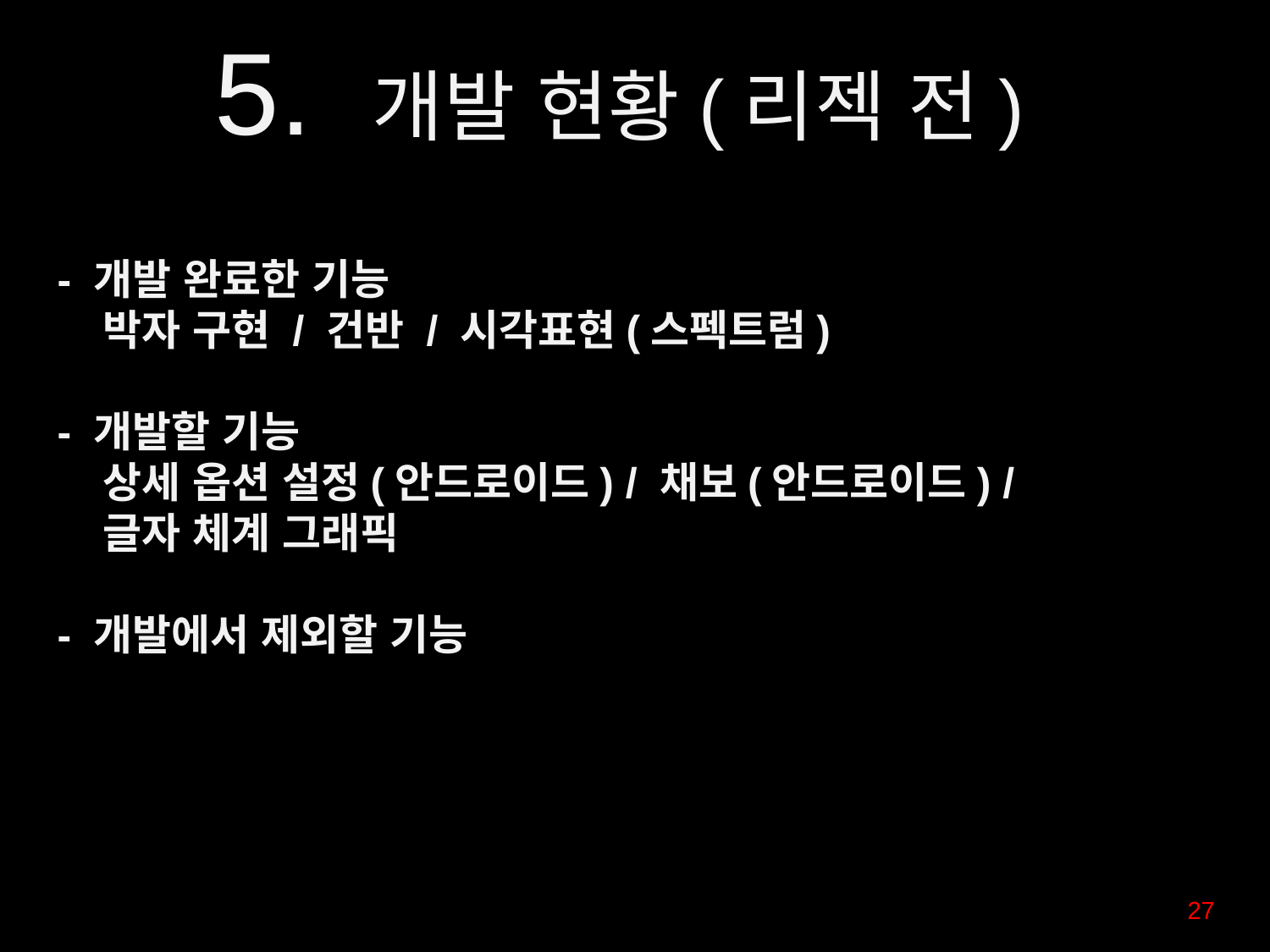

5. 개발 현황(리젝 전)
- 개발 완료한 기능
   박자 구현 / 건반 / 시각표현(스펙트럼)

- 개발할 기능
   상세 옵션 설정(안드로이드) / 채보(안드로이드) /
   글자 체계 그래픽

- 개발에서 제외할 기능

27
27